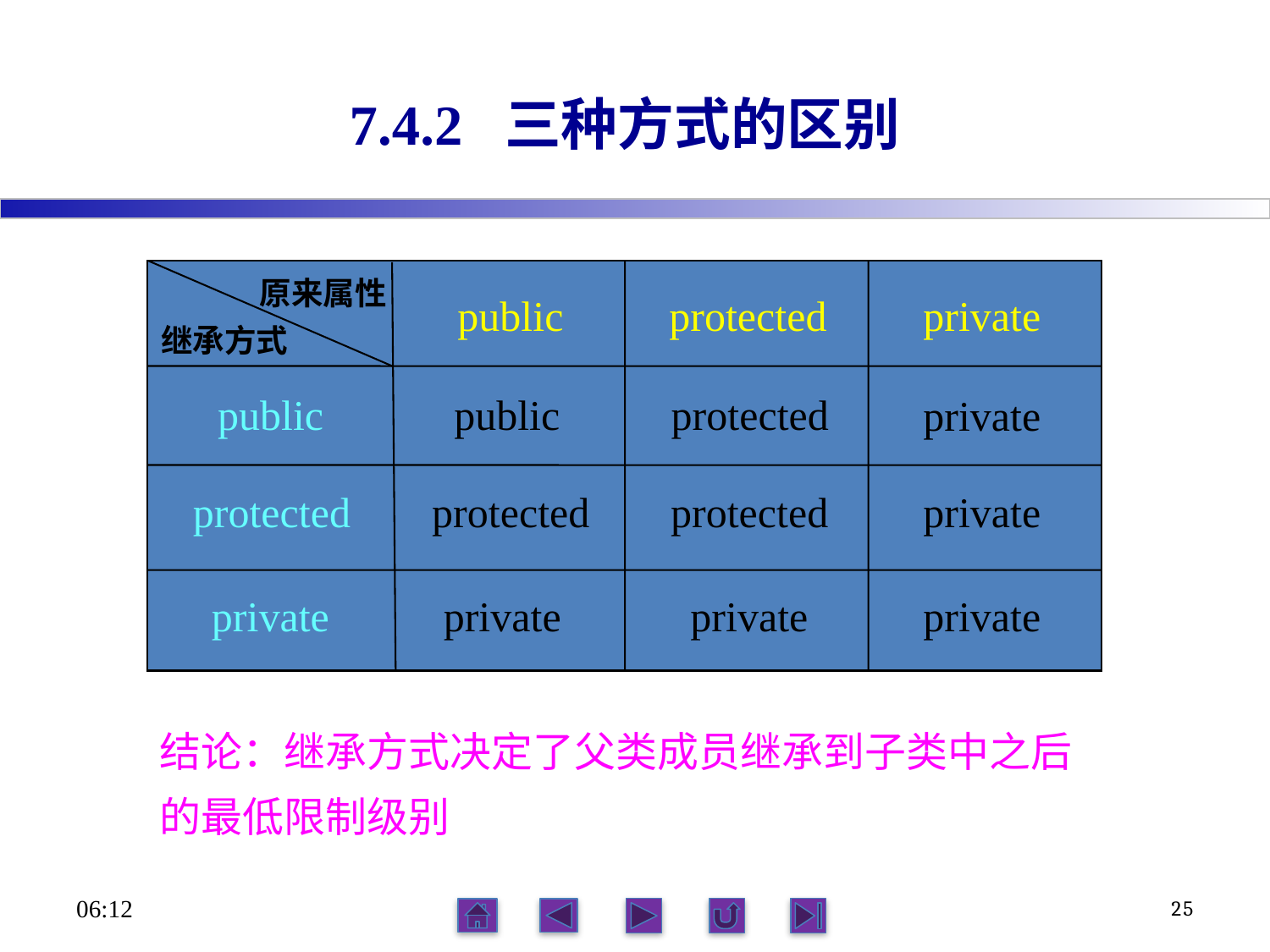

# 7.4.2  三种方式的区别

原来属性
protected
public
private
继承方式

public
public
protected
private

protected
protected
protected
private

private
private
private
private
结论：继承方式决定了父类成员继承到子类中之后的最低限制级别
06:12
25